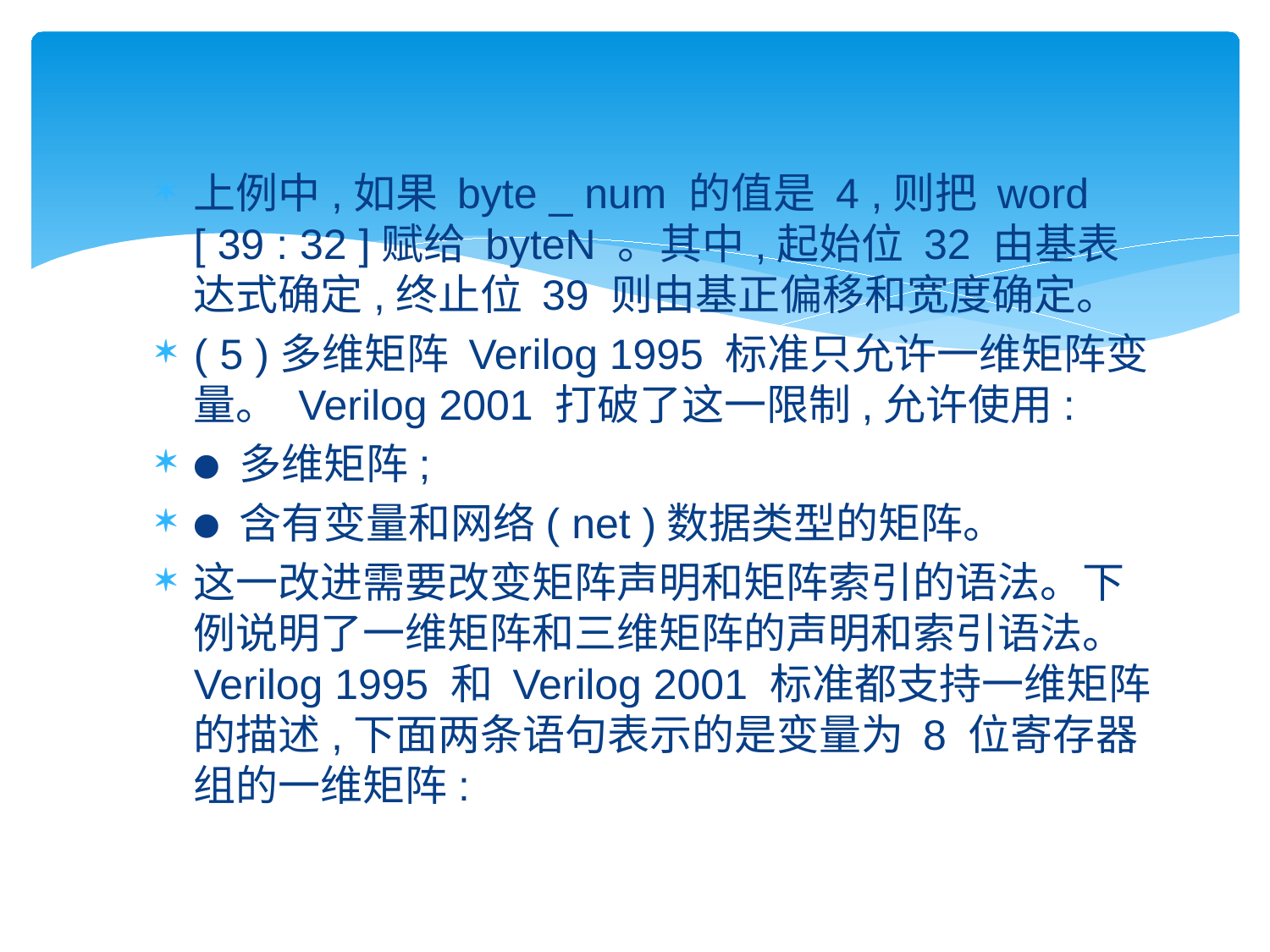

#
上例中,如果 byte _ num 的值是 4 ,则把 word [ 39 : 32 ]赋给 byteN 。其中,起始位 32 由基表达式确定,终止位 39 则由基正偏移和宽度确定。
( 5 )多维矩阵 Verilog 1995 标准只允许一维矩阵变量。 Verilog 2001 打破了这一限制,允许使用:
⚫ 多维矩阵;
⚫ 含有变量和网络( net )数据类型的矩阵。
这一改进需要改变矩阵声明和矩阵索引的语法。下例说明了一维矩阵和三维矩阵的声明和索引语法。Verilog 1995 和 Verilog 2001 标准都支持一维矩阵的描述,下面两条语句表示的是变量为 8 位寄存器组的一维矩阵: